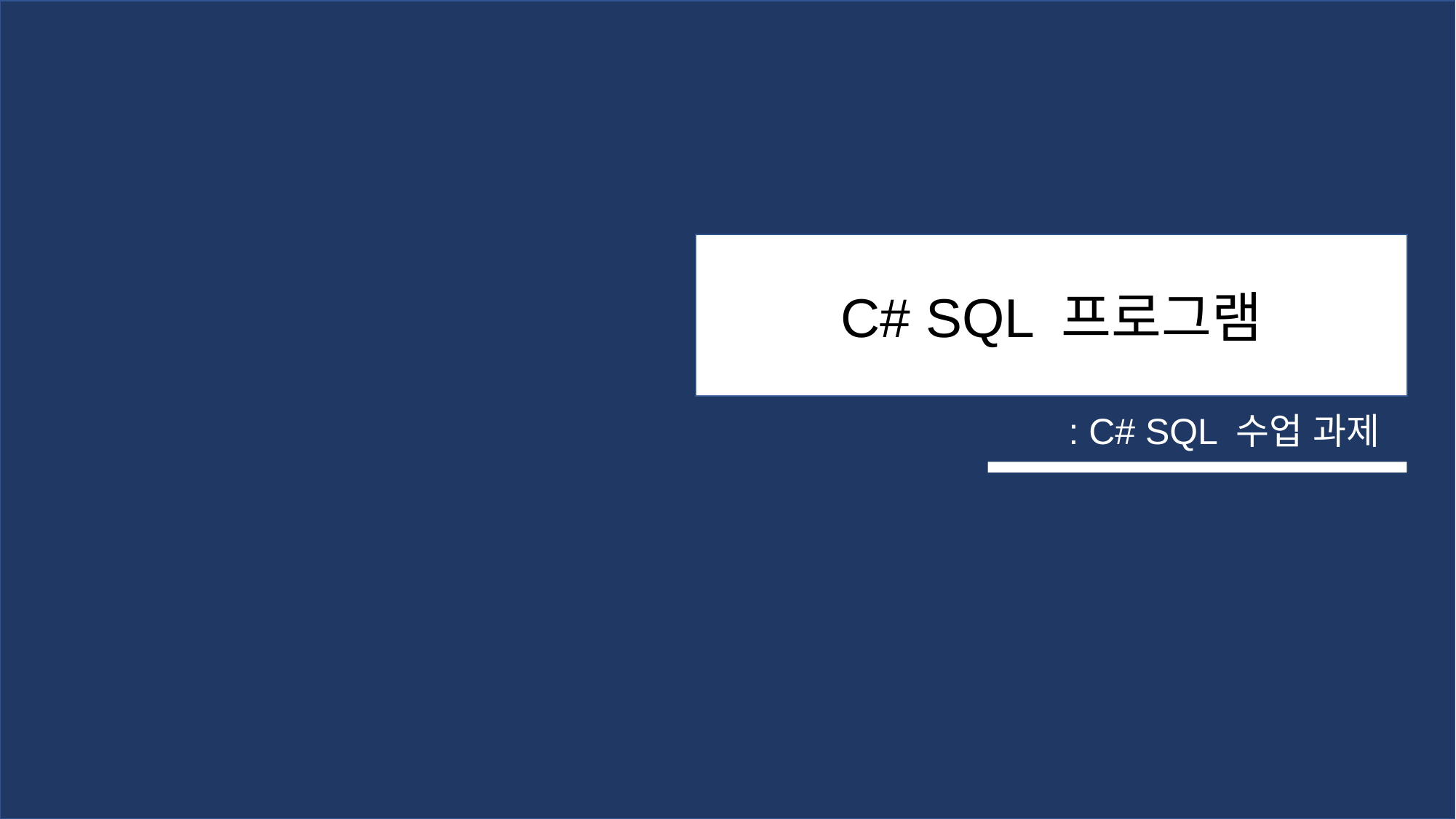

C# SQL 프로그램
: C# SQL 수업 과제